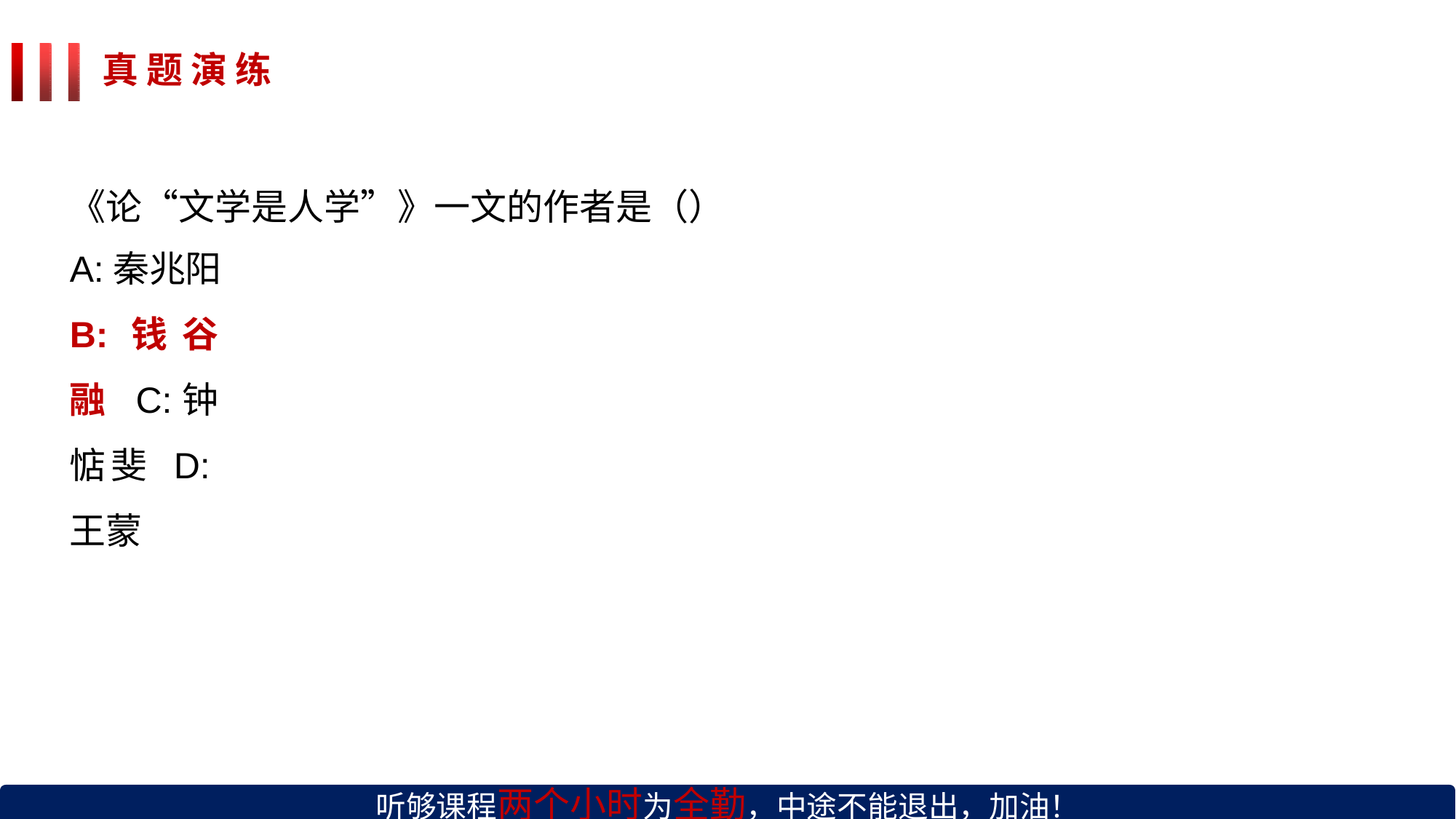

# 真 题 演 练
《论“文学是人学”》一文的作者是（）
A:秦兆阳
B:钱谷融  C:钟惦斐 D:王蒙
51

听够课程两个小时为全勤，中途不能退出，加油！